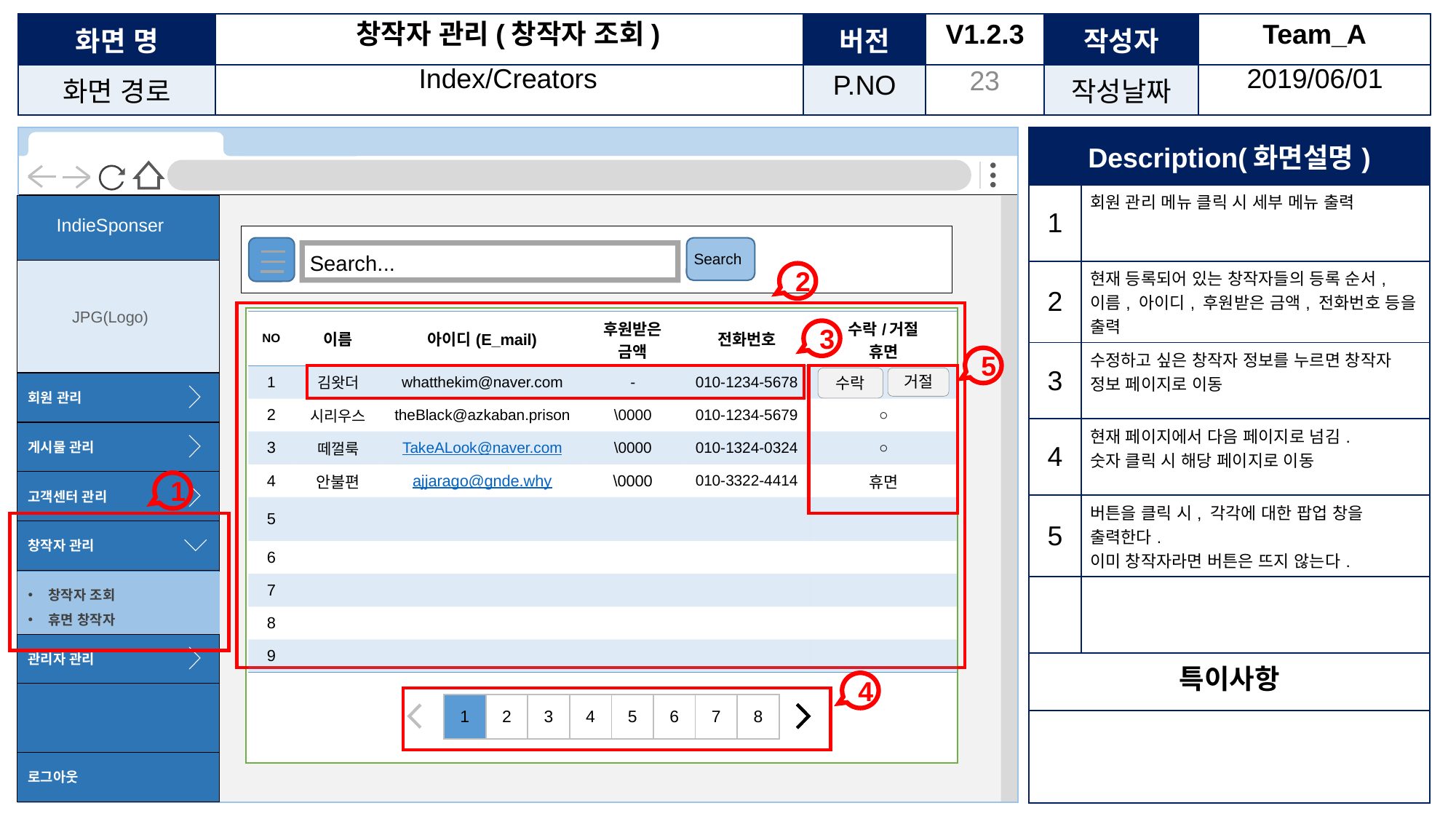

창작자 관리(창작자 조회)
23
Index/Creators
2019/06/01
| Description(화면설명) |  |
| --- | --- |
| 1 | 회원 관리 메뉴 클릭 시 세부 메뉴 출력 |
| 2 | 현재 등록되어 있는 창작자들의 등록 순서, 이름, 아이디, 후원받은 금액, 전화번호 등을 출력 |
| 3 | 수정하고 싶은 창작자 정보를 누르면 창작자 정보 페이지로 이동 |
| 4 | 현재 페이지에서 다음 페이지로 넘김. 숫자 클릭 시 해당 페이지로 이동 |
| 5 | 버튼을 클릭 시, 각각에 대한 팝업 창을 출력한다. 이미 창작자라면 버튼은 뜨지 않는다. |
|  |  |
| 특이사항 |  |
|  |  |

Search

Search...
2

| NO | 이름 | 아이디(E\_mail) | 후원받은 금액 | 전화번호 | 수락/거절 휴면 |
| --- | --- | --- | --- | --- | --- |
| 1 | 김왓더 | whatthekim@naver.com | - | 010-1234-5678 |  |
| 2 | 시리우스 | theBlack@azkaban.prison | \0000 | 010-1234-5679 | ○ |
| 3 | 떼껄룩 | TakeALook@naver.com | \0000 | 010-1324-0324 | ○ |
| 4 | 안불편 | ajjarago@gnde.why | \0000 | 010-3322-4414 | 휴면 |
| 5 |  |  |  |  |  |
| 6 |  |  |  |  |  |
| 7 |  |  |  |  |  |
| 8 |  |  |  |  |  |
| 9 |  |  |  |  |  |
3
5

수락
거절
1

4

| 1 | 2 | 3 | 4 | 5 | 6 | 7 | 8 |
| --- | --- | --- | --- | --- | --- | --- | --- |